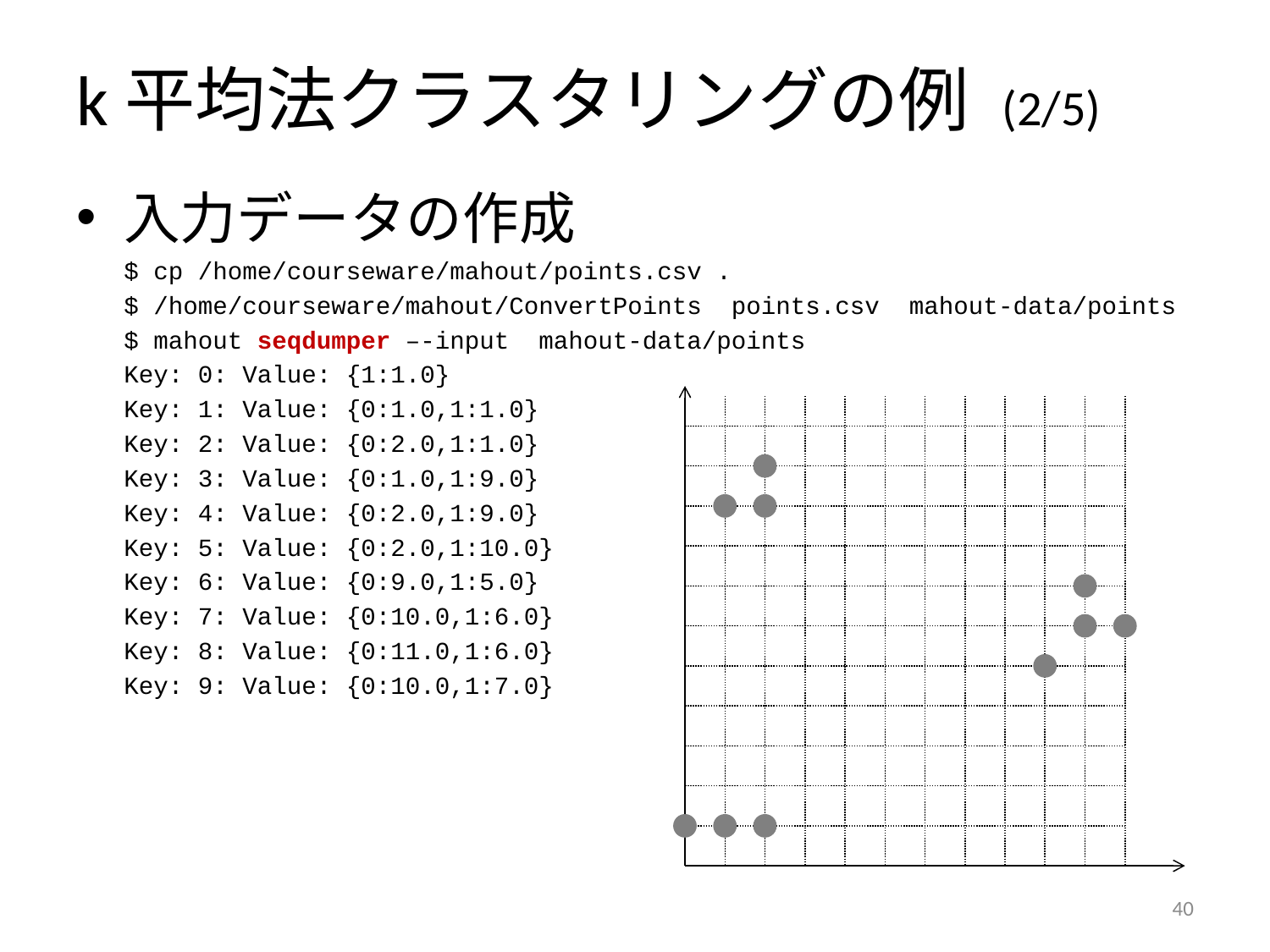

# k平均法クラスタリングの例 (2/5)
入力データの作成
	$ cp /home/courseware/mahout/points.csv .
	$ /home/courseware/mahout/ConvertPoints  points.csv  mahout-data/points
	$ mahout seqdumper –-input  mahout-data/points
	Key: 0: Value: {1:1.0}
	Key: 1: Value: {0:1.0,1:1.0}
	Key: 2: Value: {0:2.0,1:1.0}
	Key: 3: Value: {0:1.0,1:9.0}
	Key: 4: Value: {0:2.0,1:9.0}
	Key: 5: Value: {0:2.0,1:10.0}
	Key: 6: Value: {0:9.0,1:5.0}
	Key: 7: Value: {0:10.0,1:6.0}
	Key: 8: Value: {0:11.0,1:6.0}
	Key: 9: Value: {0:10.0,1:7.0}

40